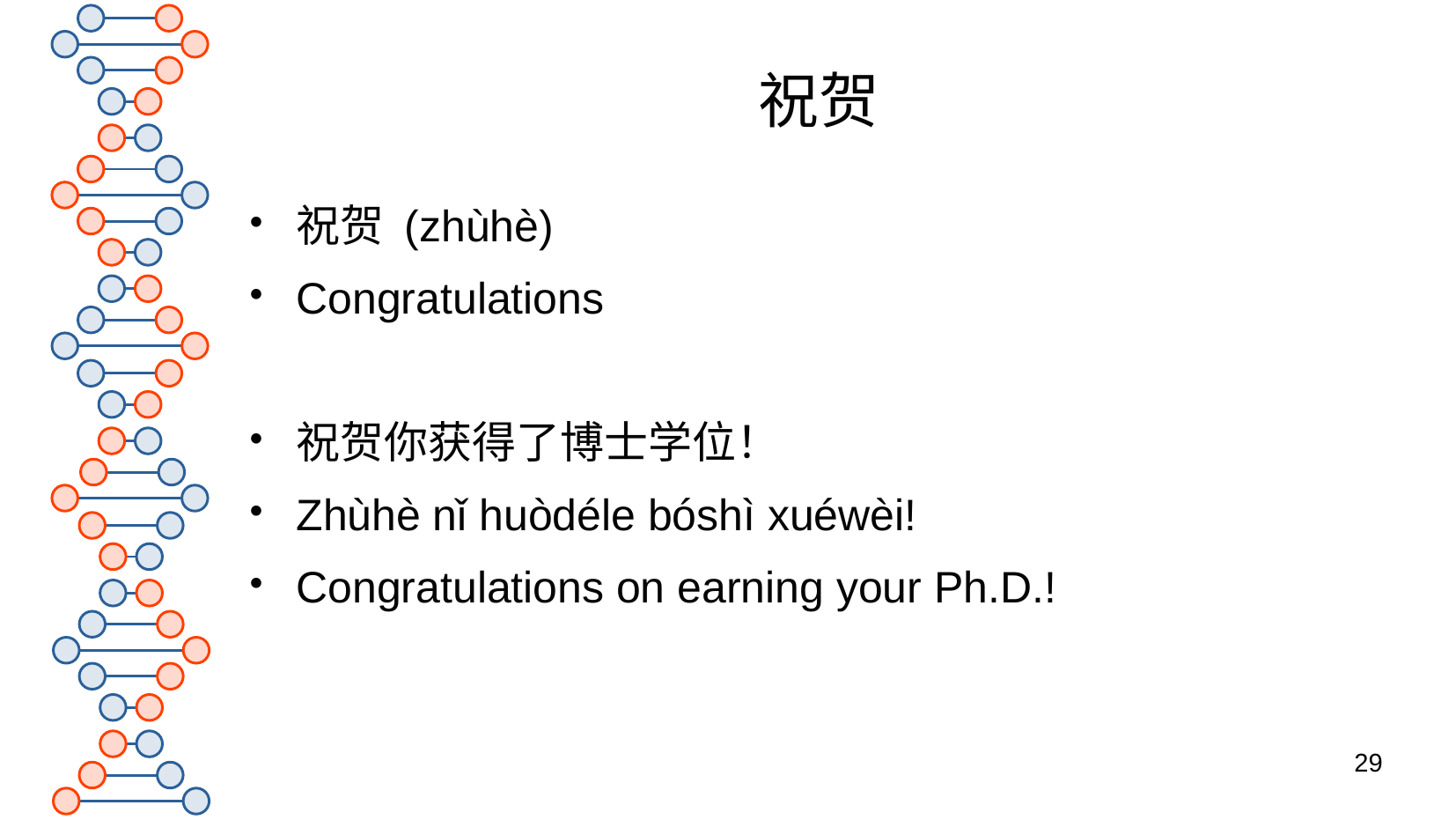

# 祝贺
祝贺 (zhùhè)
Congratulations

祝贺你获得了博士学位！
Zhùhè nǐ huòdéle bóshì xuéwèi!
Congratulations on earning your Ph.D.!

29